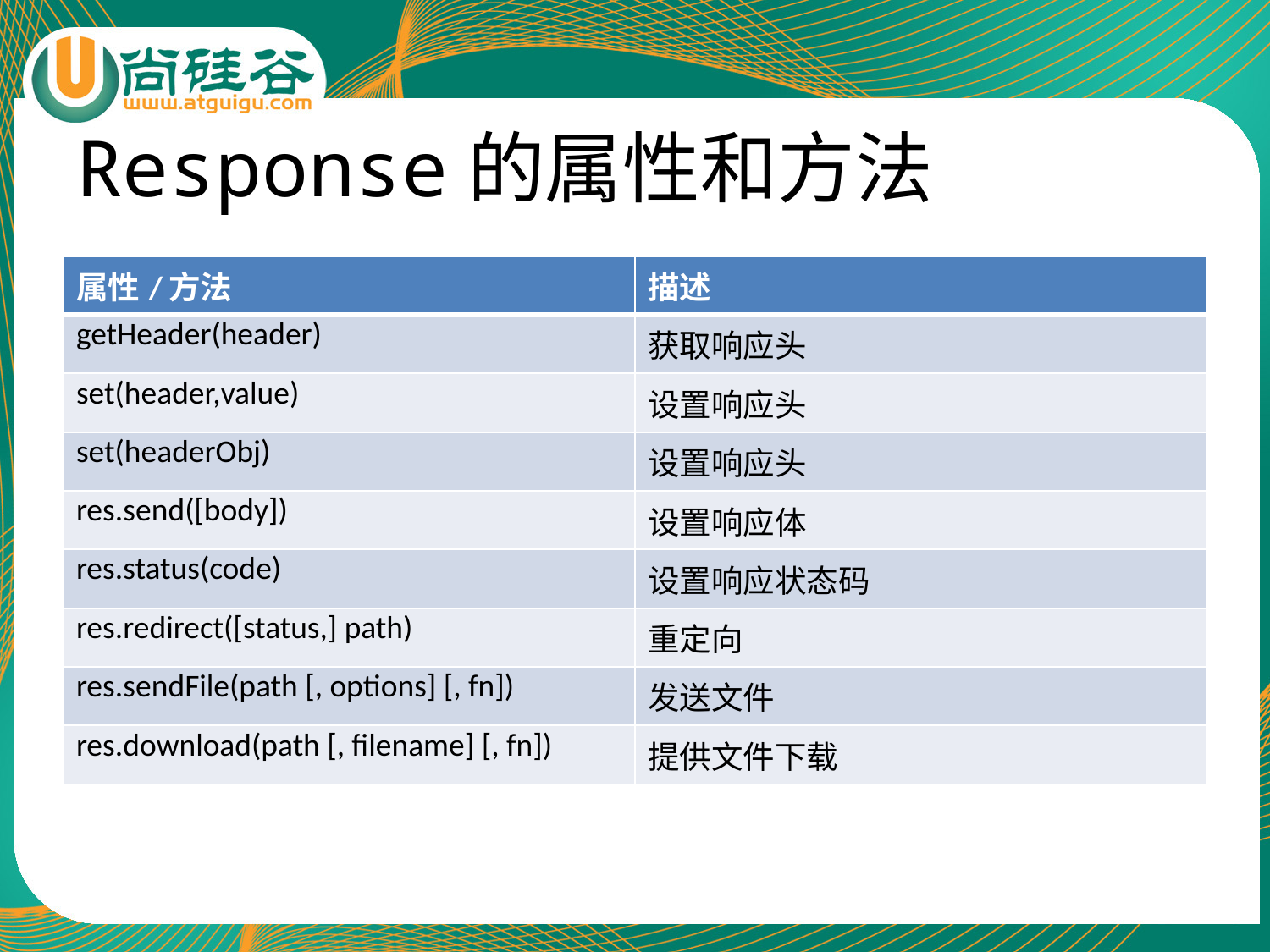

# Response的属性和方法
| 属性/方法 | 描述 |
| --- | --- |
| getHeader(header) | 获取响应头 |
| set(header,value) | 设置响应头 |
| set(headerObj) | 设置响应头 |
| res.send([body]) | 设置响应体 |
| res.status(code) | 设置响应状态码 |
| res.redirect([status,] path) | 重定向 |
| res.sendFile(path [, options] [, fn]) | 发送文件 |
| res.download(path [, filename] [, fn]) | 提供文件下载 |